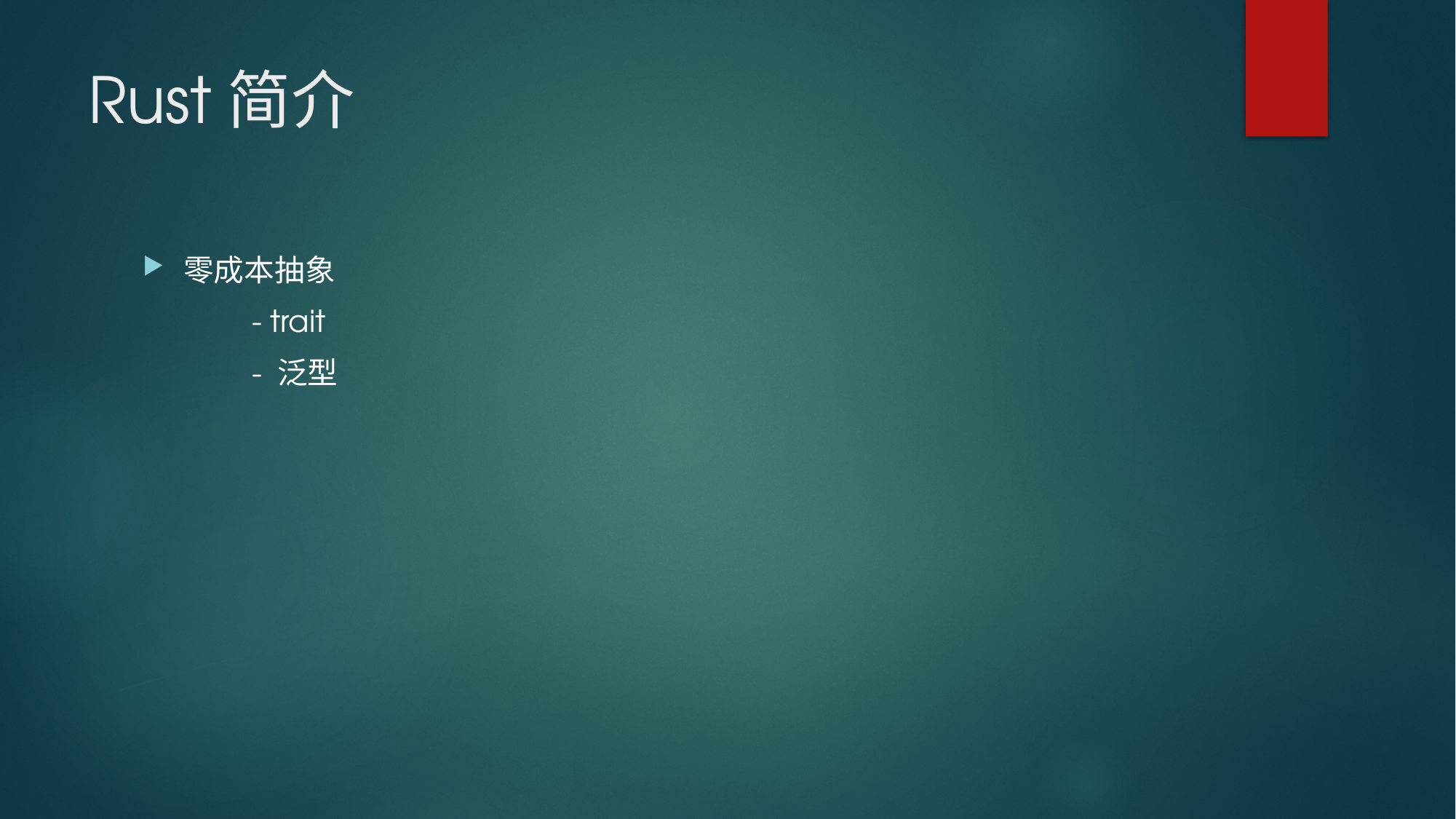

# Rust简介
零成本抽象
	- trait
	- 泛型